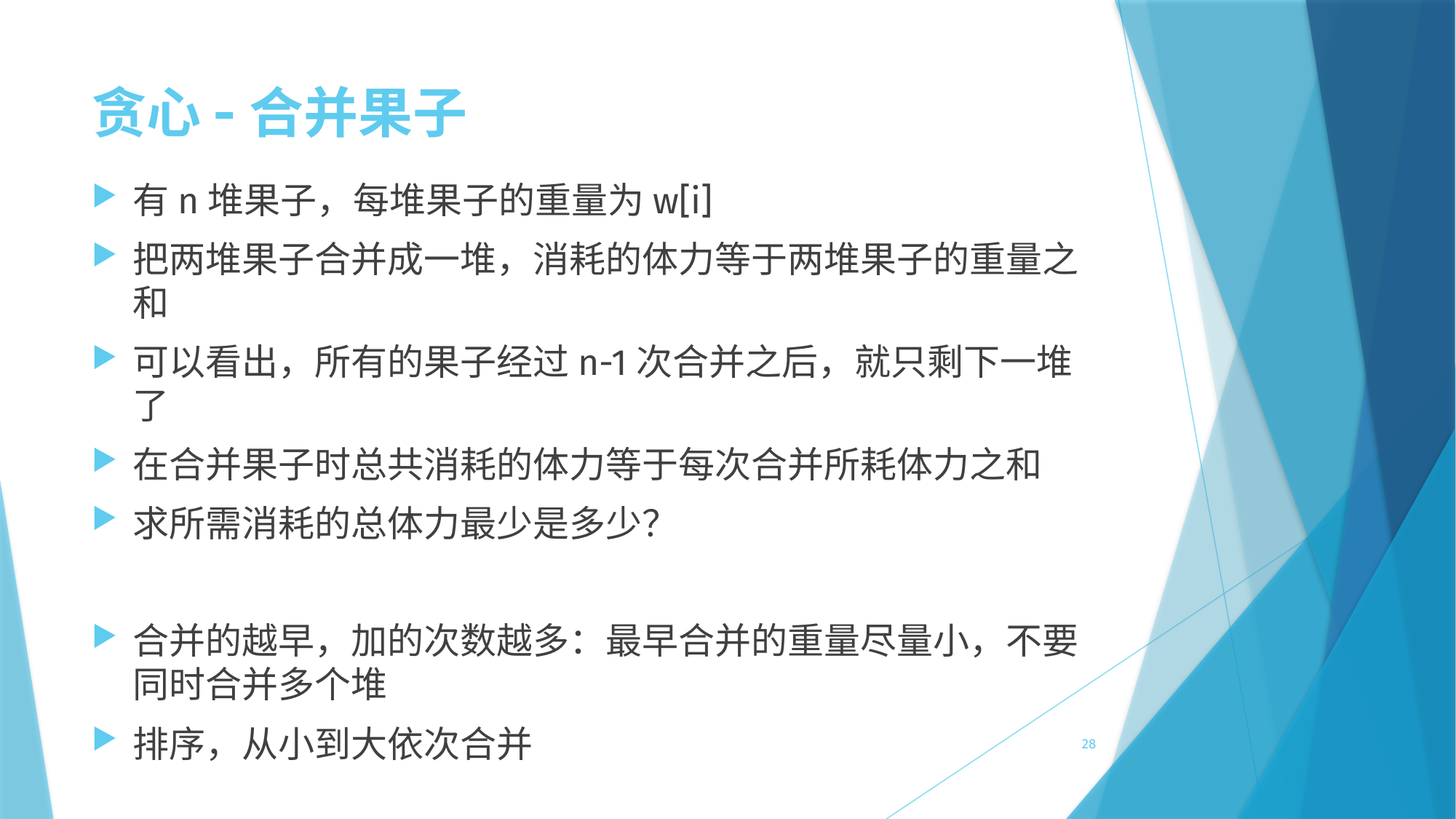

# 贪心-合并果子
有n堆果子，每堆果子的重量为w[i]
把两堆果子合并成一堆，消耗的体力等于两堆果子的重量之和
可以看出，所有的果子经过n-1次合并之后，就只剩下一堆了
在合并果子时总共消耗的体力等于每次合并所耗体力之和
求所需消耗的总体力最少是多少？

合并的越早，加的次数越多：最早合并的重量尽量小，不要同时合并多个堆
排序，从小到大依次合并

28